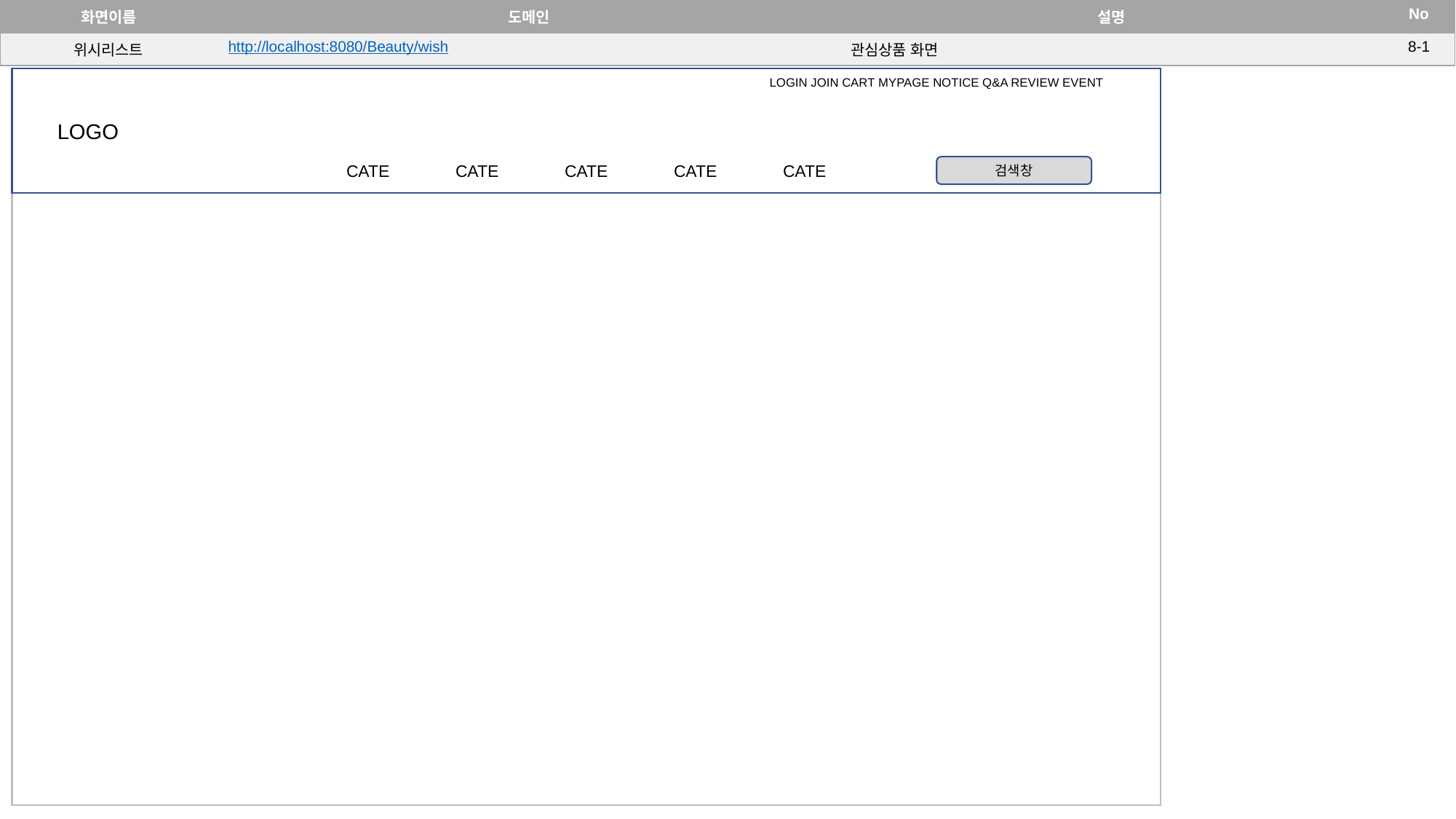

| 화면이름 | 도메인 | 설명 | No |
| --- | --- | --- | --- |
| 위시리스트 | http://localhost:8080/Beauty/wish | 관심상품 화면 | 8-1 |

LOGIN JOIN CART MYPAGE NOTICE Q&A REVIEW EVENT
LOGO
CATE	CATE	CATE	CATE	CATE
검색창